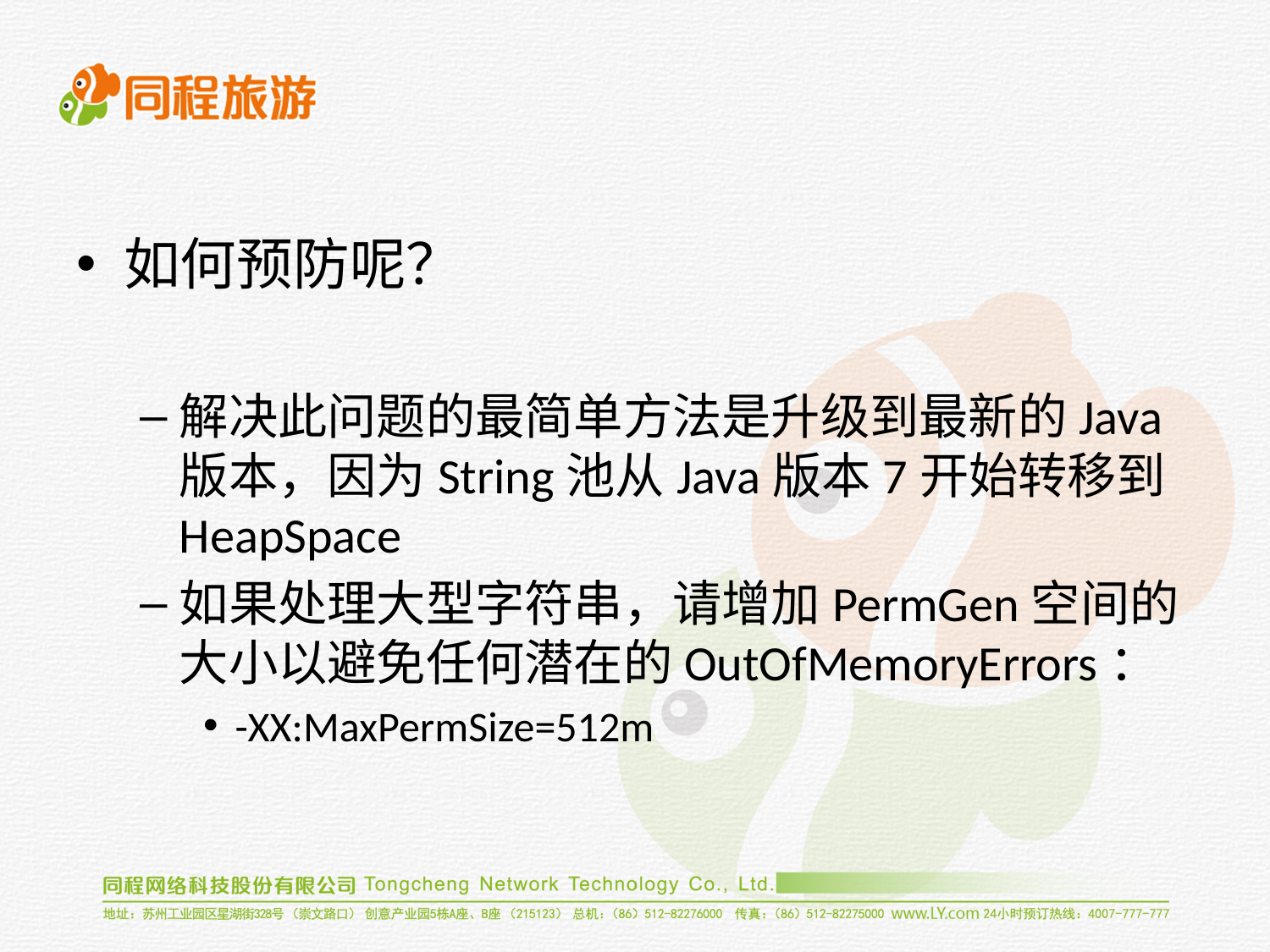

#
如何预防呢？

解决此问题的最简单方法是升级到最新的Java版本，因为String池从Java版本7开始转移到HeapSpace
如果处理大型字符串，请增加PermGen空间的大小以避免任何潜在的OutOfMemoryErrors：
-XX:MaxPermSize=512m